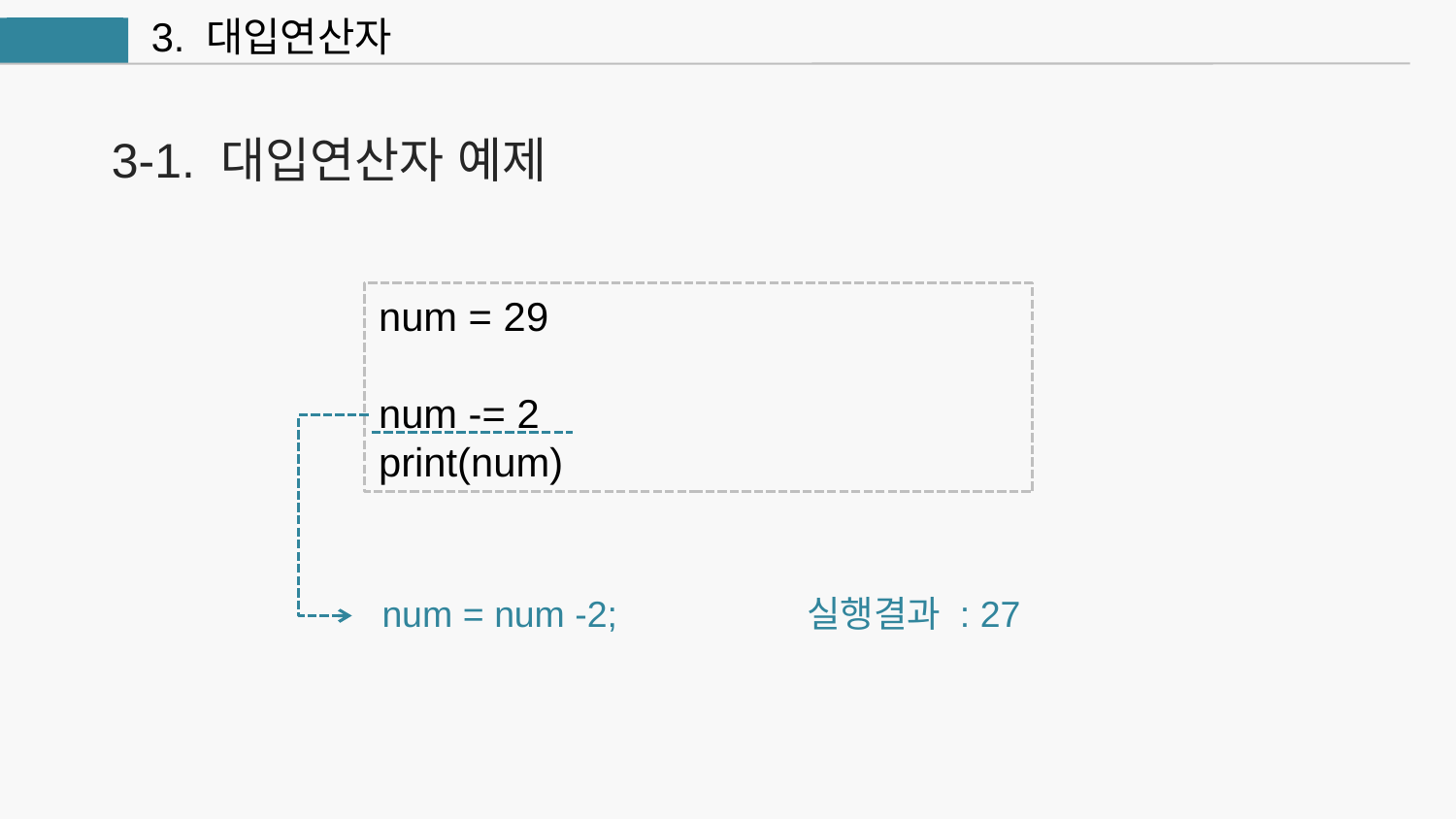

3. 대입연산자

연산자
3-1. 대입연산자 예제
num = 29

num -= 2
print(num)

num = num -2;
실행결과 : 27